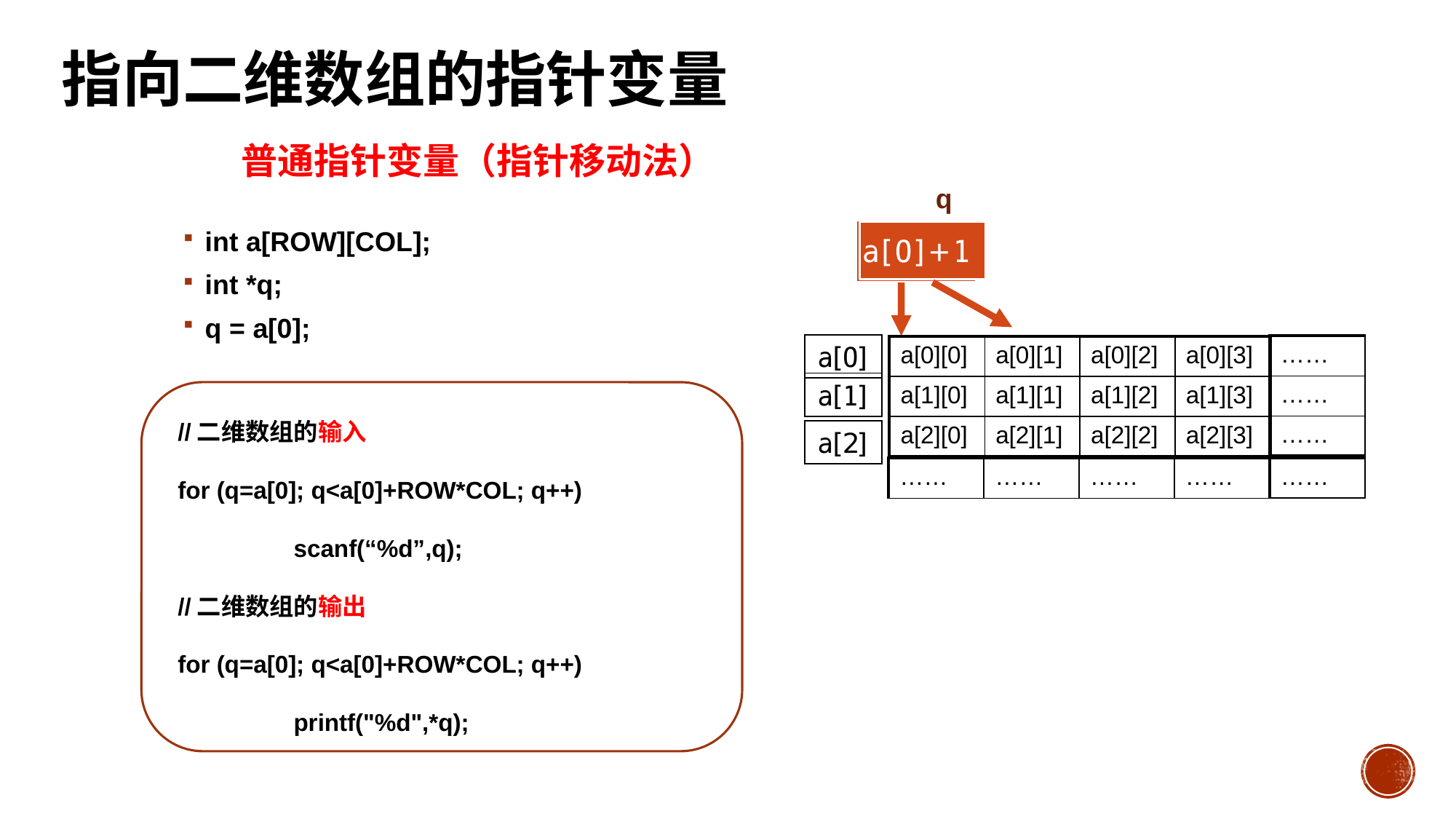

# 指向二维数组的指针变量 普通指针变量（指针移动法）
q
a[0]
a[0]+1

int a[ROW][COL];
int *q;
q = a[0];

a[0]
| …… |
| --- |
| …… |
| …… |
| a[0][0] | a[0][1] | a[0][2] | a[0][3] |
| --- | --- | --- | --- |
| a[1][0] | a[1][1] | a[1][2] | a[1][3] |
| a[2][0] | a[2][1] | a[2][2] | a[2][3] |
| …… |
| --- |
| …… | …… | …… | …… |
| --- | --- | --- | --- |
a[1]

//二维数组的输入
for (q=a[0]; q<a[0]+ROW*COL; q++)
	 scanf(“%d”,q);
//二维数组的输出
for (q=a[0]; q<a[0]+ROW*COL; q++)
	 printf("%d",*q);
a[2]